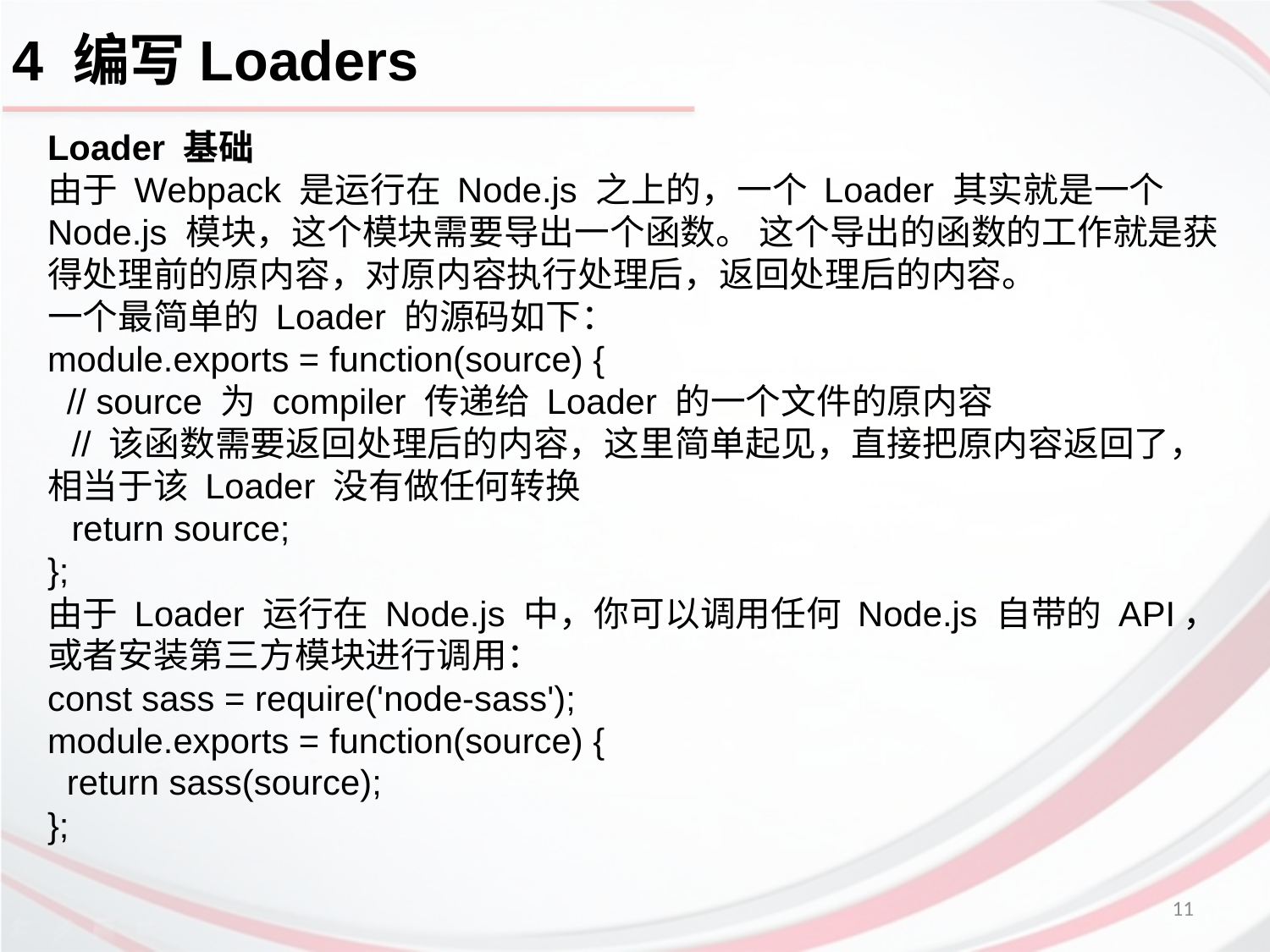

4 编写Loaders
Loader 基础
由于 Webpack 是运行在 Node.js 之上的，一个 Loader 其实就是一个 Node.js 模块，这个模块需要导出一个函数。 这个导出的函数的工作就是获得处理前的原内容，对原内容执行处理后，返回处理后的内容。
一个最简单的 Loader 的源码如下：
module.exports = function(source) {
  // source 为 compiler 传递给 Loader 的一个文件的原内容
  // 该函数需要返回处理后的内容，这里简单起见，直接把原内容返回了，相当于该 Loader 没有做任何转换
  return source;
};
由于 Loader 运行在 Node.js 中，你可以调用任何 Node.js 自带的 API，或者安装第三方模块进行调用：
const sass = require('node-sass');
module.exports = function(source) {
  return sass(source);
};
11